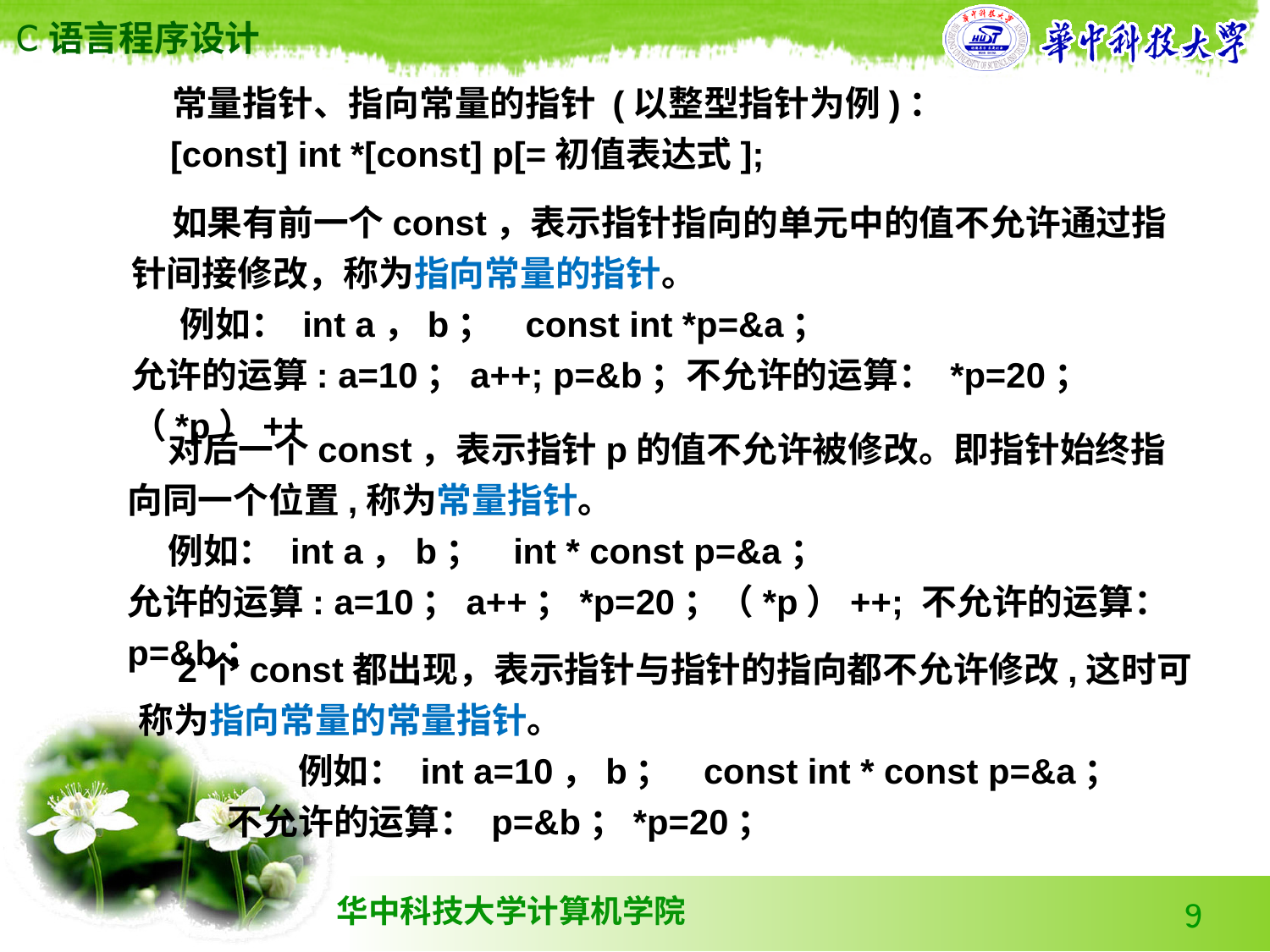

常量指针、指向常量的指针 (以整型指针为例)：
    [const] int *[const] p[=初值表达式];
    如果有前一个const，表示指针指向的单元中的值不允许通过指针间接修改，称为指向常量的指针。
     例如： int a，b；   const int *p=&a；
允许的运算: a=10；a++; p=&b；不允许的运算： *p=20；（*p）++
    对后一个const，表示指针p的值不允许被修改。即指针始终指向同一个位置,称为常量指针。
    例如： int a，b；   int * const p=&a；
允许的运算: a=10；a++；*p=20；（*p）++; 不允许的运算： p=&b；
    2个const都出现，表示指针与指针的指向都不允许修改,这时可称为指向常量的常量指针。
 	   例如： int a=10，b；   const int * const p=&a；
          不允许的运算： p=&b；*p=20；
9